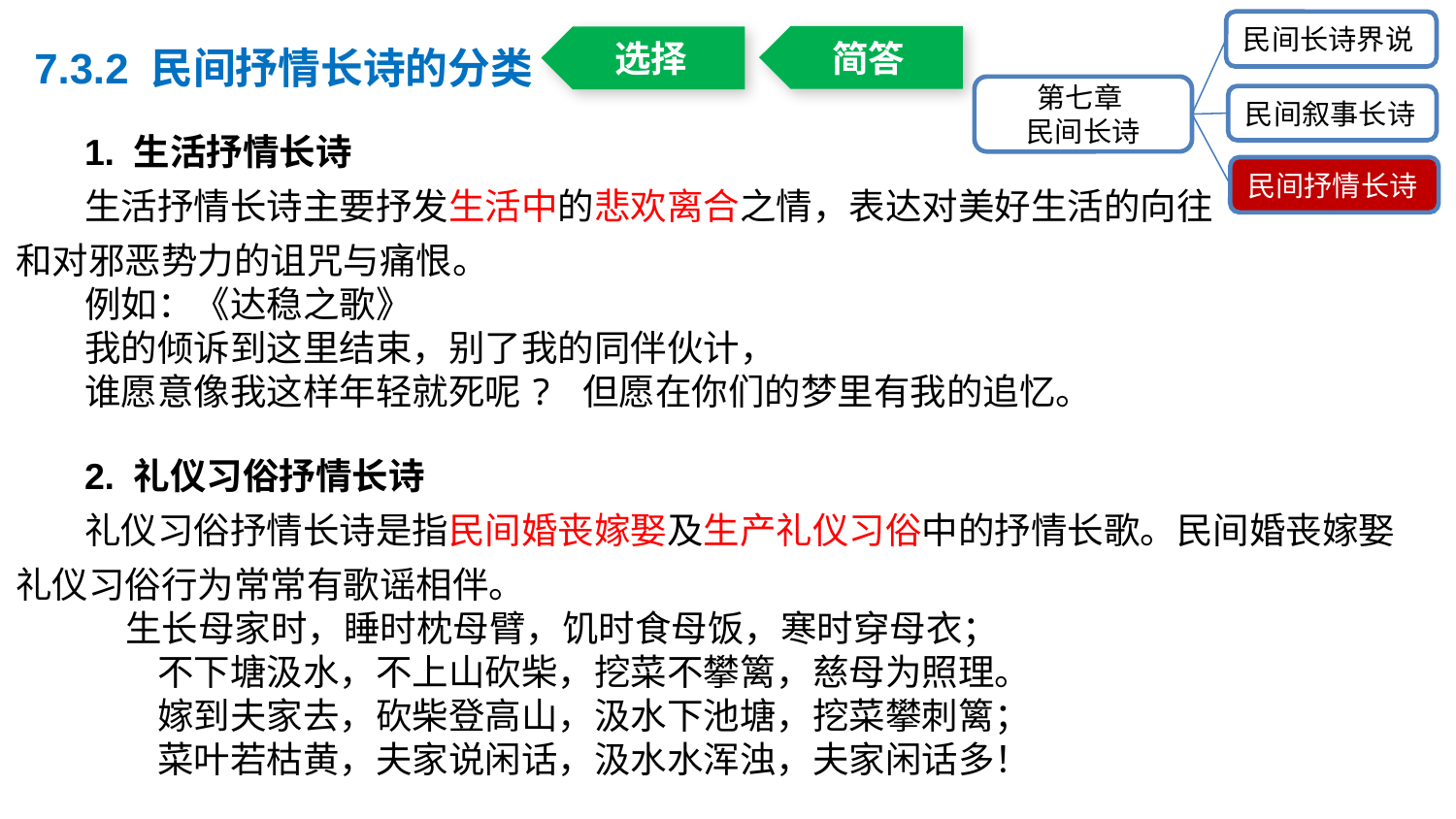

7.3.2 民间抒情长诗的分类
民间长诗界说
第七章
民间长诗
民间叙事长诗
民间抒情长诗
简答
选择
1. 生活抒情长诗
生活抒情长诗主要抒发生活中的悲欢离合之情，表达对美好生活的向往和对邪恶势力的诅咒与痛恨。
例如：《达稳之歌》
我的倾诉到这里结束，别了我的同伴伙计，
谁愿意像我这样年轻就死呢? 但愿在你们的梦里有我的追忆。
2. 礼仪习俗抒情长诗
礼仪习俗抒情长诗是指民间婚丧嫁娶及生产礼仪习俗中的抒情长歌。民间婚丧嫁娶礼仪习俗行为常常有歌谣相伴。
     生长母家时，睡时枕母臂，饥时食母饭，寒时穿母衣；
　　不下塘汲水，不上山砍柴，挖菜不攀篱，慈母为照理。
　　嫁到夫家去，砍柴登高山，汲水下池塘，挖菜攀刺篱；
　　菜叶若枯黄，夫家说闲话，汲水水浑浊，夫家闲话多！